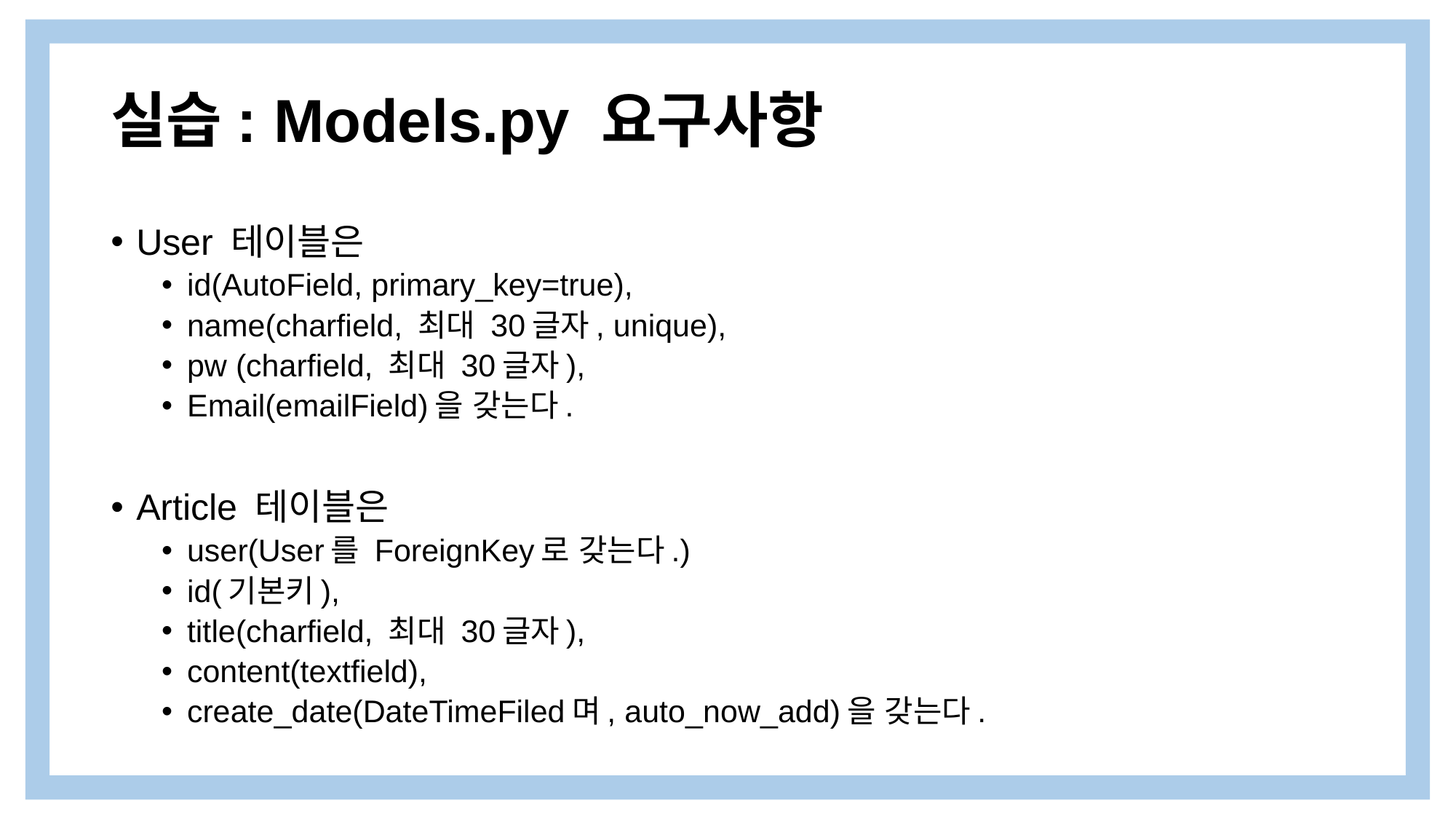

# 실습: Models.py 요구사항
User 테이블은
id(AutoField, primary_key=true),
name(charfield, 최대 30글자, unique),
pw (charfield, 최대 30글자),
Email(emailField)을 갖는다.

Article 테이블은
user(User를 ForeignKey로 갖는다.)
id(기본키),
title(charfield, 최대 30글자),
content(textfield),
create_date(DateTimeFiled며, auto_now_add)을 갖는다.